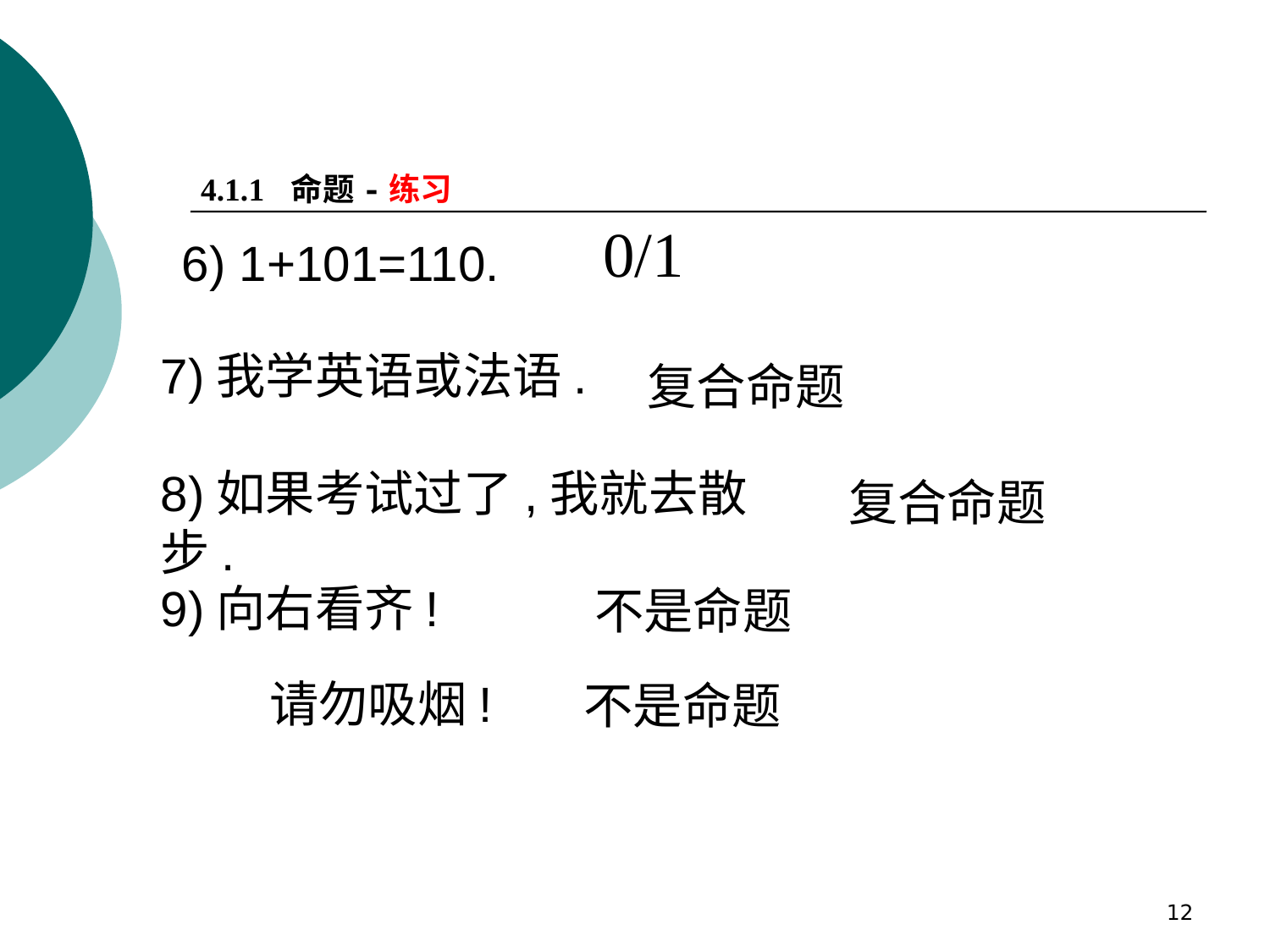

4.1.1 命题-练习
0/1
6) 1+101=110.
7)我学英语或法语.
复合命题
8)如果考试过了,我就去散步.
复合命题
9)向右看齐!
不是命题
    请勿吸烟!
不是命题
12